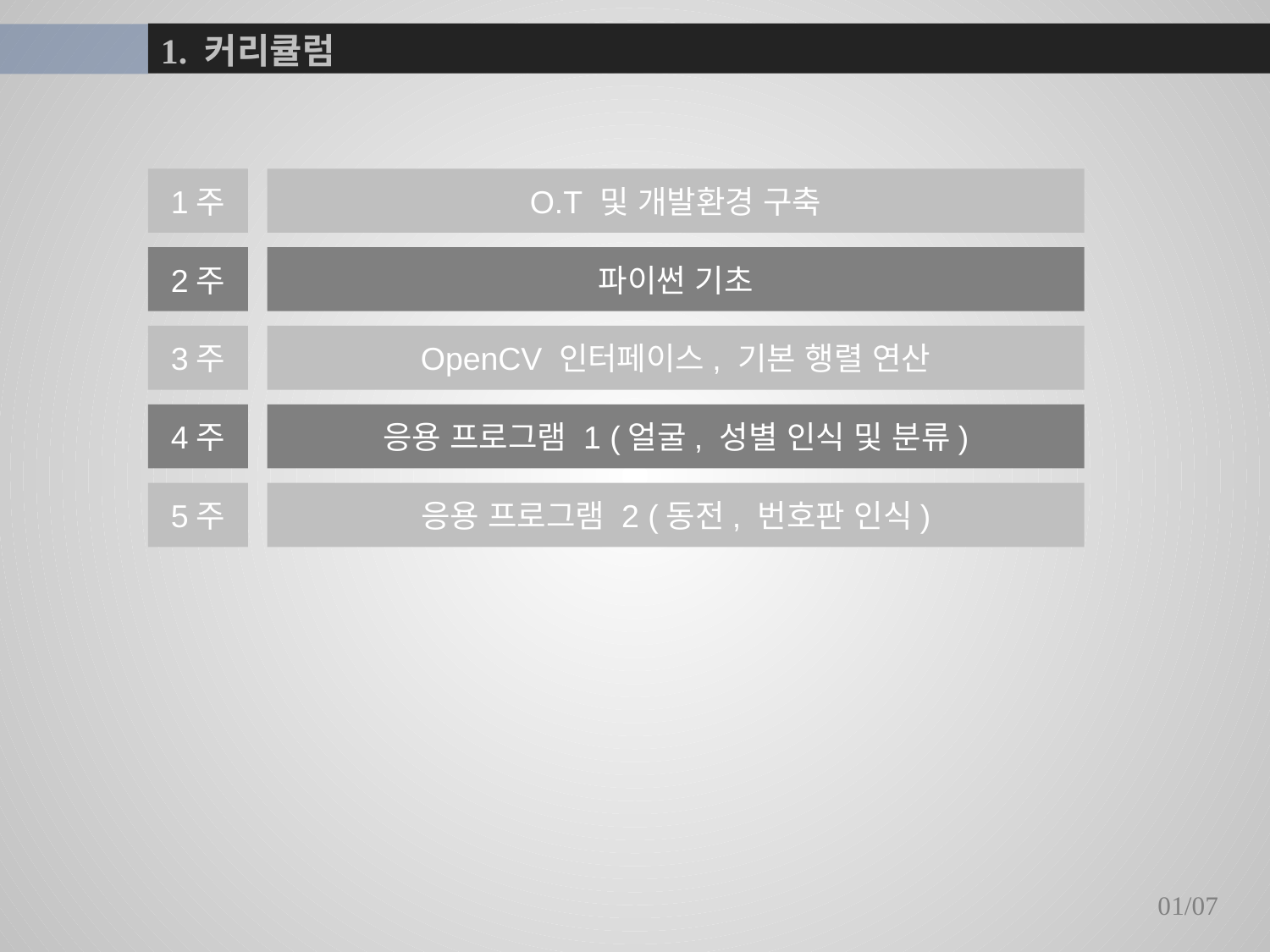

# 1. 커리큘럼

1주
O.T 및 개발환경 구축
2주
파이썬 기초
3주
OpenCV 인터페이스, 기본 행렬 연산
4주
응용 프로그램 1 (얼굴, 성별 인식 및 분류)
5주
응용 프로그램 2 (동전, 번호판 인식)
01/07